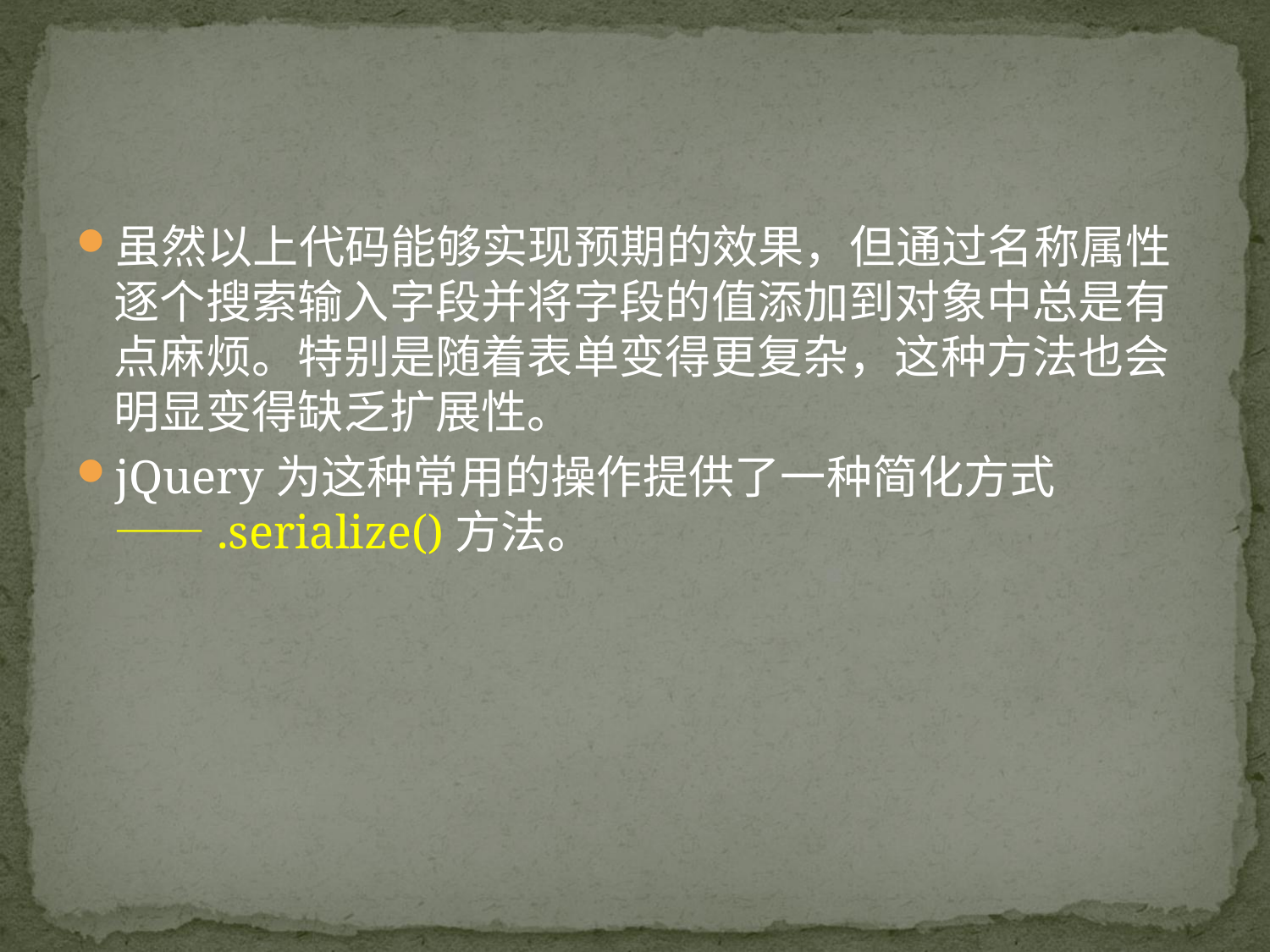

#
虽然以上代码能够实现预期的效果，但通过名称属性逐个搜索输入字段并将字段的值添加到对象中总是有点麻烦。特别是随着表单变得更复杂，这种方法也会明显变得缺乏扩展性。
jQuery为这种常用的操作提供了一种简化方式——.serialize()方法。